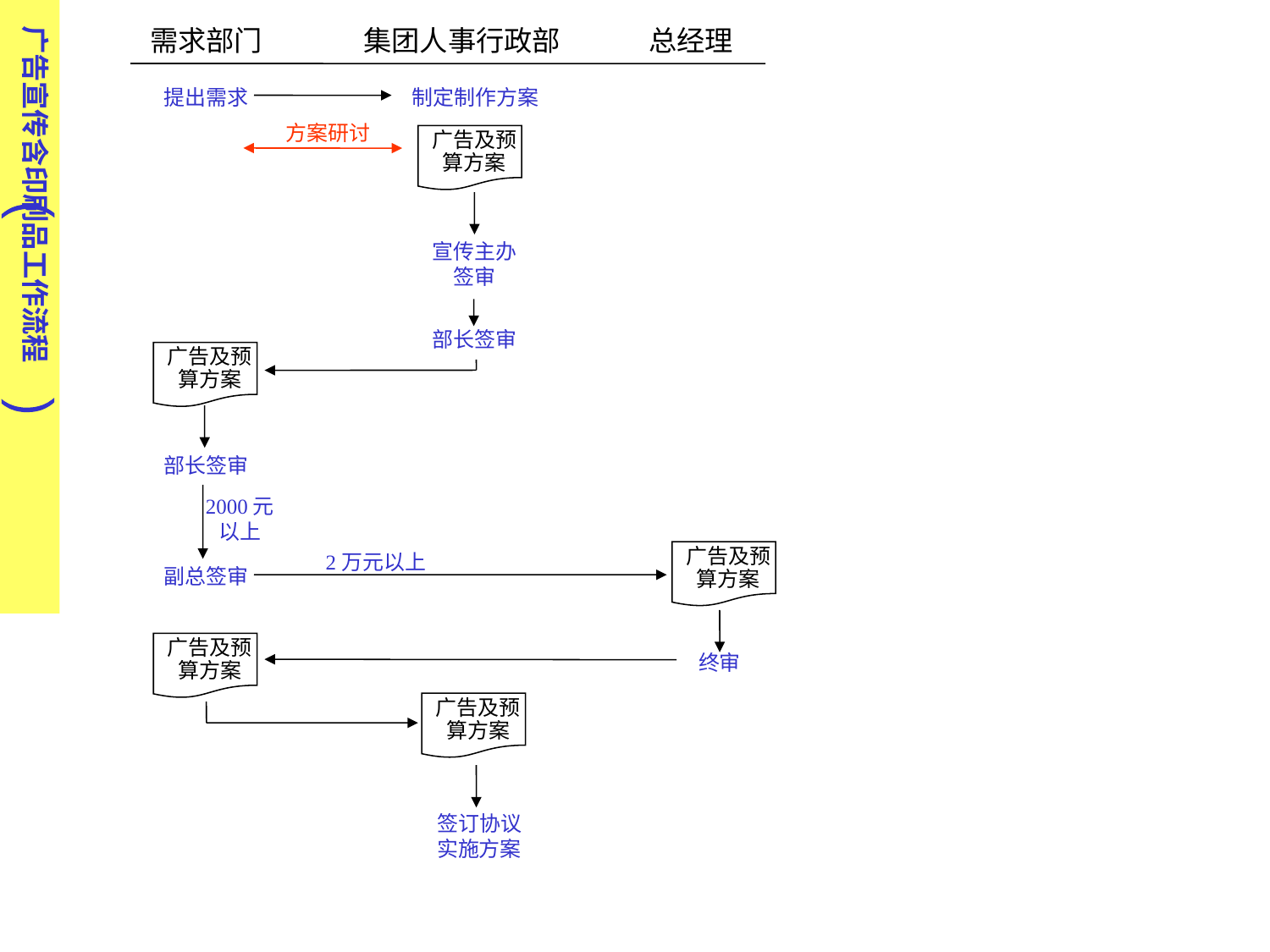

广告宣传含印刷品工作流程
需求部门                集团人事行政部              总经理

提出需求
制定制作方案

方案研讨
广告及预算方案

(

宣传主办签审

部长签审
广告及预算方案

(

部长签审

2000元以上
广告及预算方案

2万元以上
副总签审

广告及预算方案

终审

广告及预算方案

签订协议实施方案
36